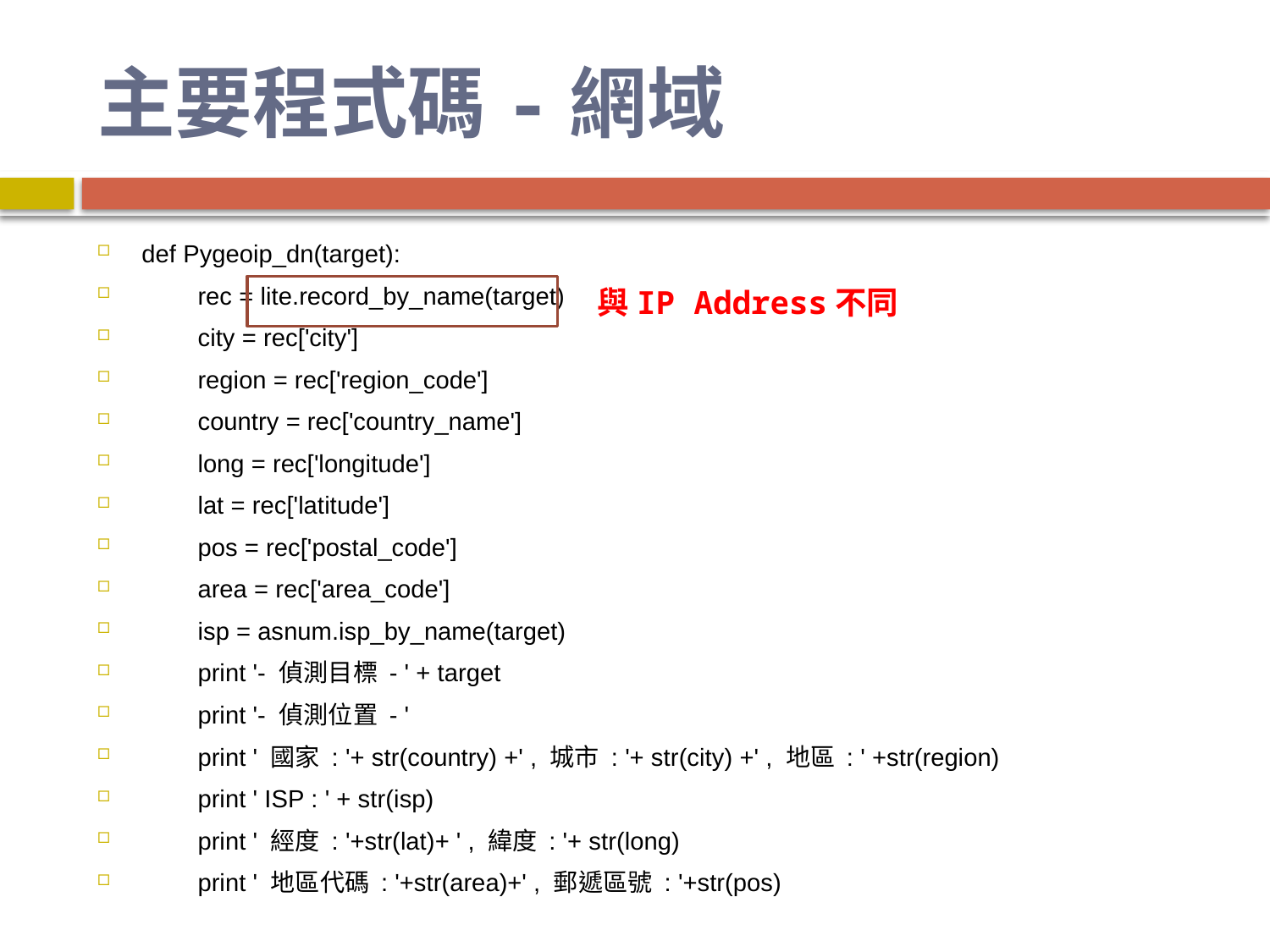

# 主要程式碼-網域
def Pygeoip_dn(target):
        rec = lite.record_by_name(target)
        city = rec['city']
        region = rec['region_code']
        country = rec['country_name']
        long = rec['longitude']
        lat = rec['latitude']
        pos = rec['postal_code']
        area = rec['area_code']
        isp = asnum.isp_by_name(target)
        print '- 偵測目標 - ' + target
        print '- 偵測位置 - '
        print ' 國家 : '+ str(country) +' , 城市 : '+ str(city) +' , 地區 : ' +str(region)
        print ' ISP : ' + str(isp)
        print ' 經度 : '+str(lat)+ ' , 緯度 : '+ str(long)
        print ' 地區代碼 : '+str(area)+' , 郵遞區號 : '+str(pos)

與IP Address不同